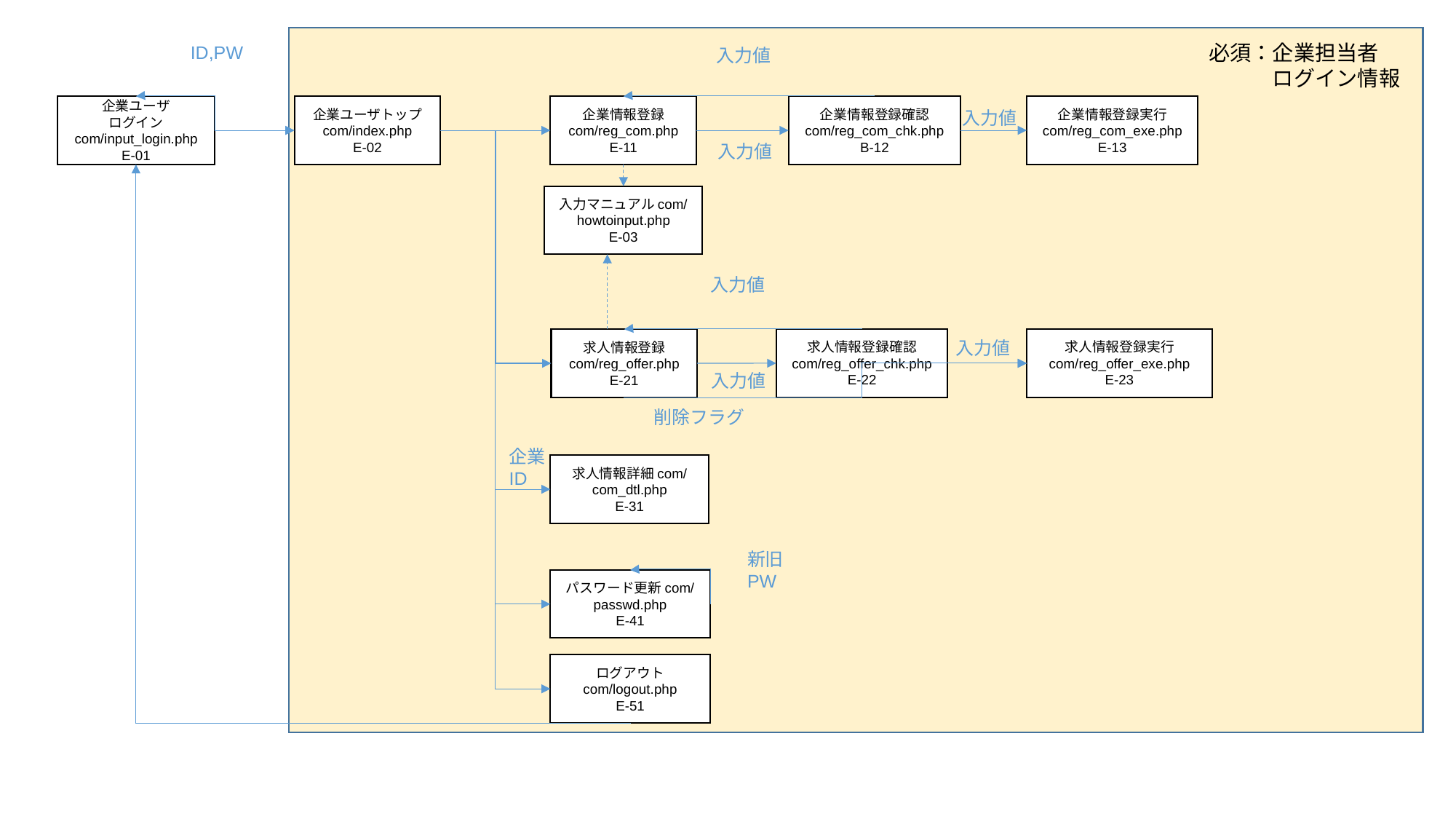

必須：企業担当者
　　　ログイン情報
ID,PW
入力値
企業ユーザ
ログイン
com/input_login.php
E-01
企業ユーザトップ
com/index.php
E-02
企業情報登録
com/reg_com.php
E-11
企業情報登録確認
com/reg_com_chk.php
B-12
企業情報登録実行
com/reg_com_exe.php
E-13
入力値
入力値
入力マニュアルcom/howtoinput.php
E-03
入力値
求人情報登録実行
com/reg_offer_exe.php
E-23
求人情報登録確認
com/reg_offer_chk.php
E-22
求人情報登録
com/reg_offer.php
E-21
入力値
入力値
削除フラグ
企業
ID
求人情報詳細com/com_dtl.php
E-31
新旧
PW
パスワード更新com/passwd.php
E-41
ログアウト
com/logout.php
E-51